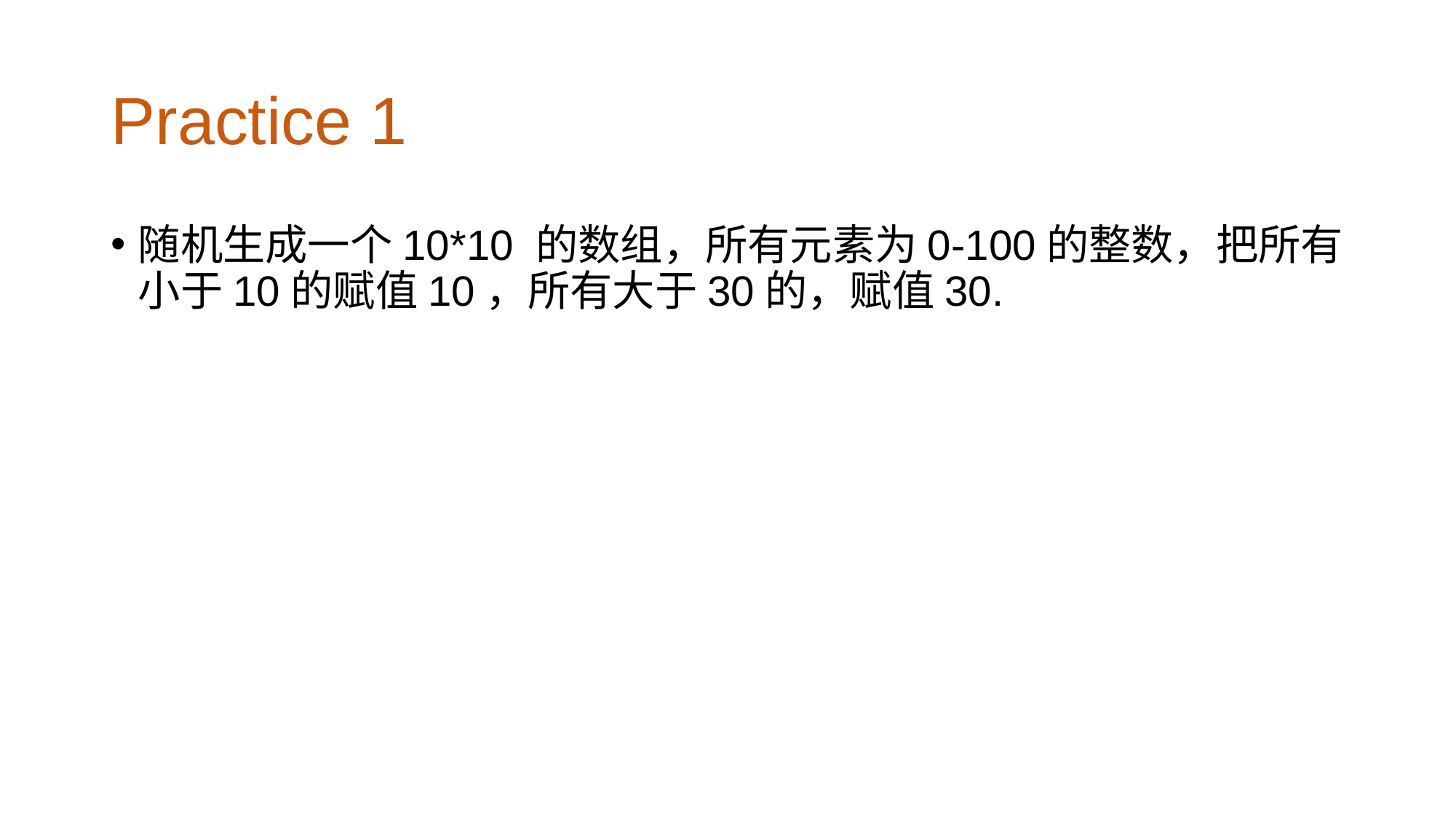

# Practice 1
随机生成一个10*10 的数组，所有元素为0-100的整数，把所有小于10的赋值10，所有大于30的，赋值30.